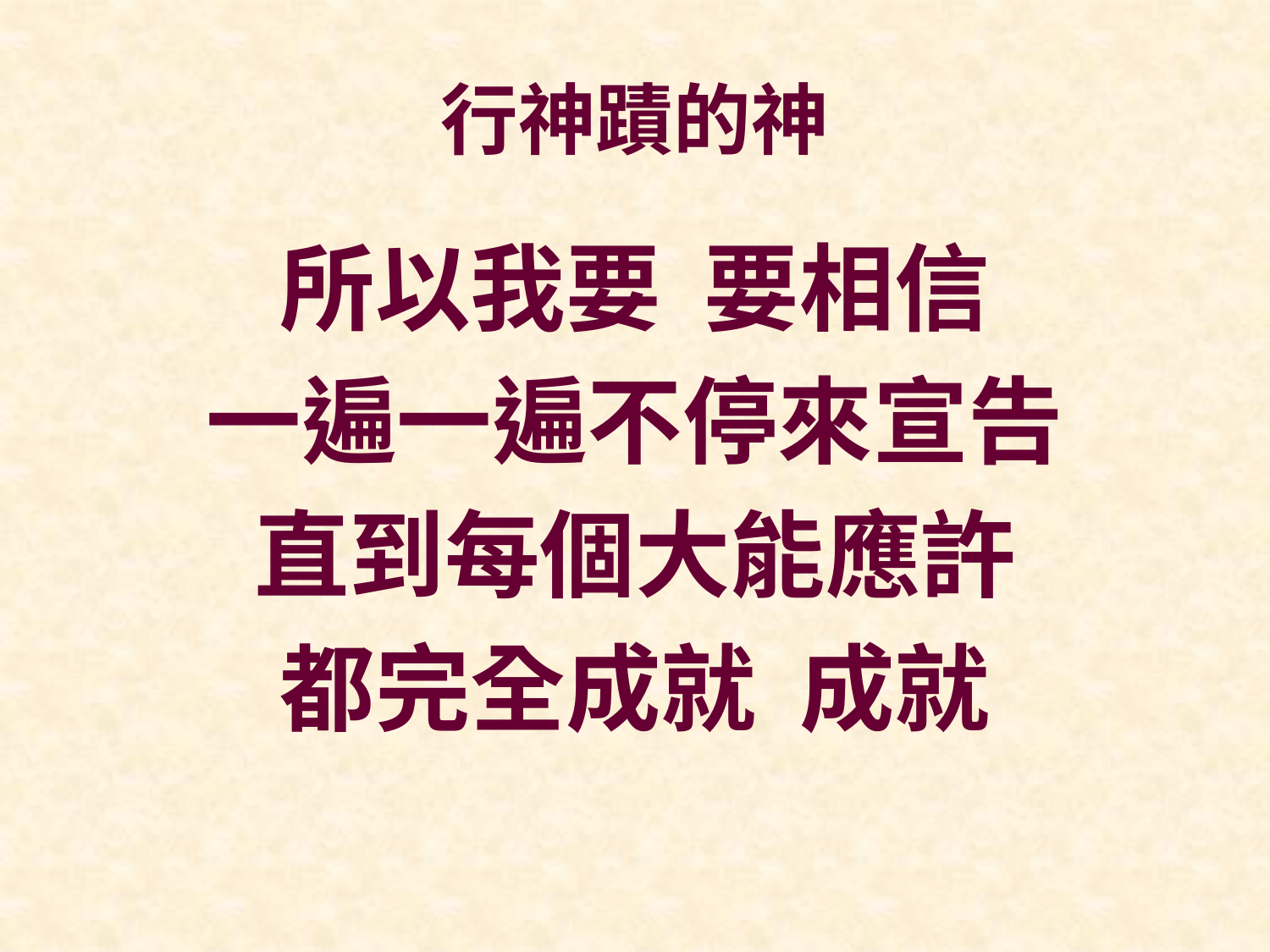

# 行神蹟的神
所以我要  要相信
一遍一遍不停來宣告
直到每個大能應許
都完全成就  成就